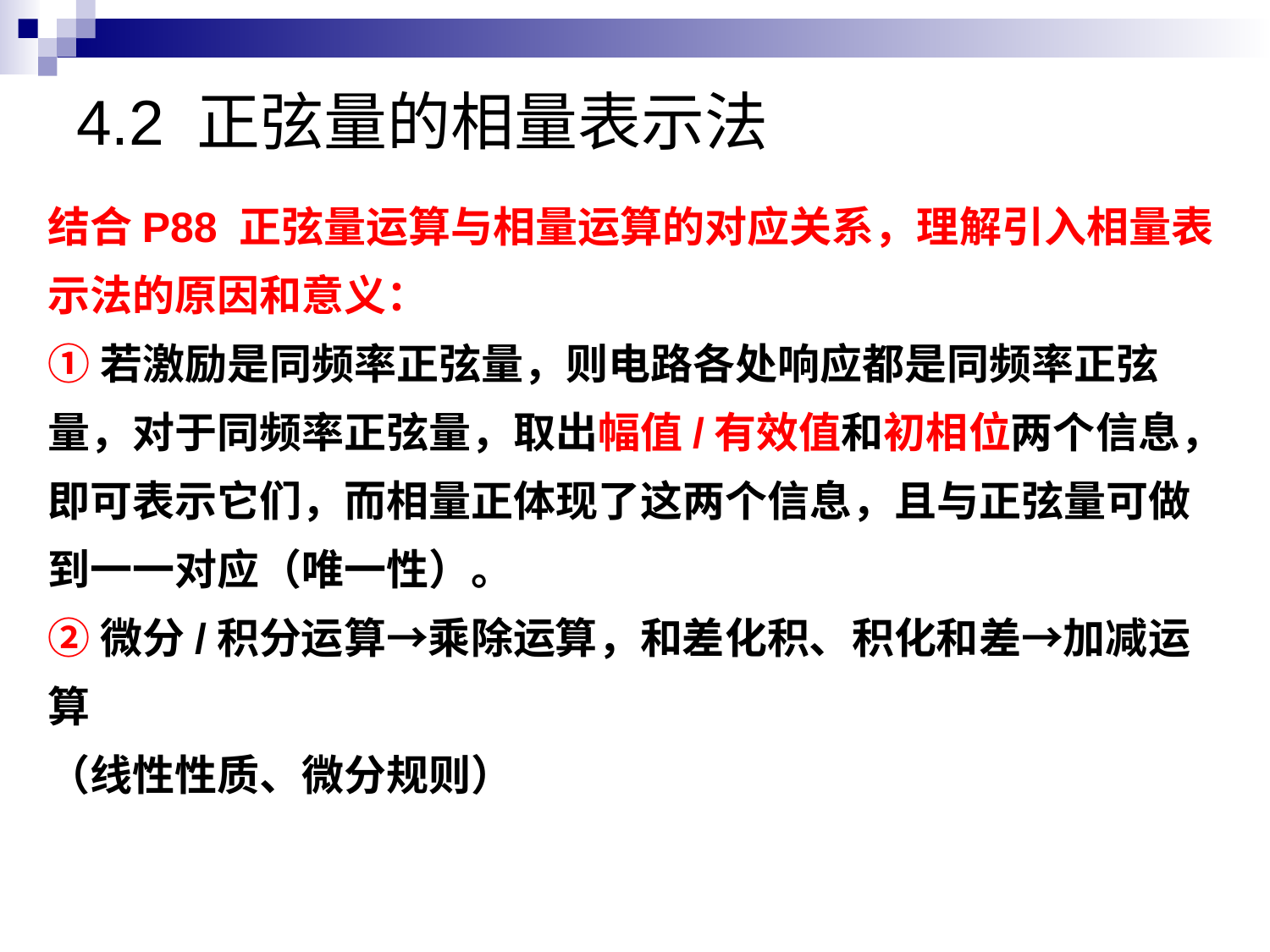

# 4.2 正弦量的相量表示法
结合P88 正弦量运算与相量运算的对应关系，理解引入相量表示法的原因和意义：
①若激励是同频率正弦量，则电路各处响应都是同频率正弦量，对于同频率正弦量，取出幅值/有效值和初相位两个信息，即可表示它们，而相量正体现了这两个信息，且与正弦量可做到一一对应（唯一性）。
②微分/积分运算→乘除运算，和差化积、积化和差→加减运算
（线性性质、微分规则）